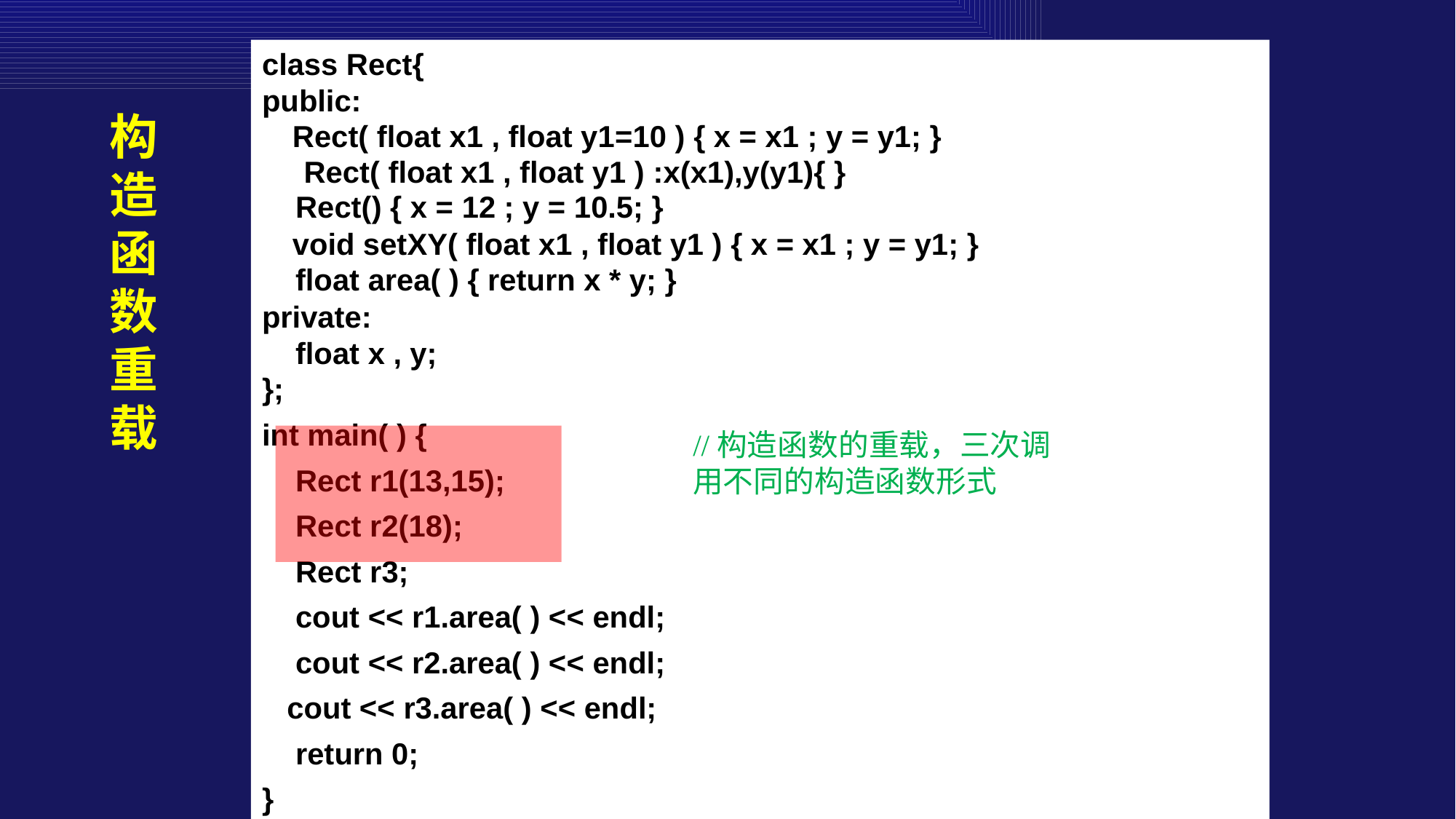

class Rect{
public:
    Rect( float x1 , float y1=10 ) { x = x1 ; y = y1; }
     Rect( float x1 , float y1 ) :x(x1),y(y1){ }
    Rect() { x = 12 ; y = 10.5; }
    void setXY( float x1 , float y1 ) { x = x1 ; y = y1; }
    float area( ) { return x * y; }
private:
    float x , y;
};
int main( ) {
    Rect r1(13,15);
    Rect r2(18);
    Rect r3;
    cout << r1.area( ) << endl;
    cout << r2.area( ) << endl;
   cout << r3.area( ) << endl;
    return 0;
}
构造函数重载
//构造函数的重载，三次调用不同的构造函数形式